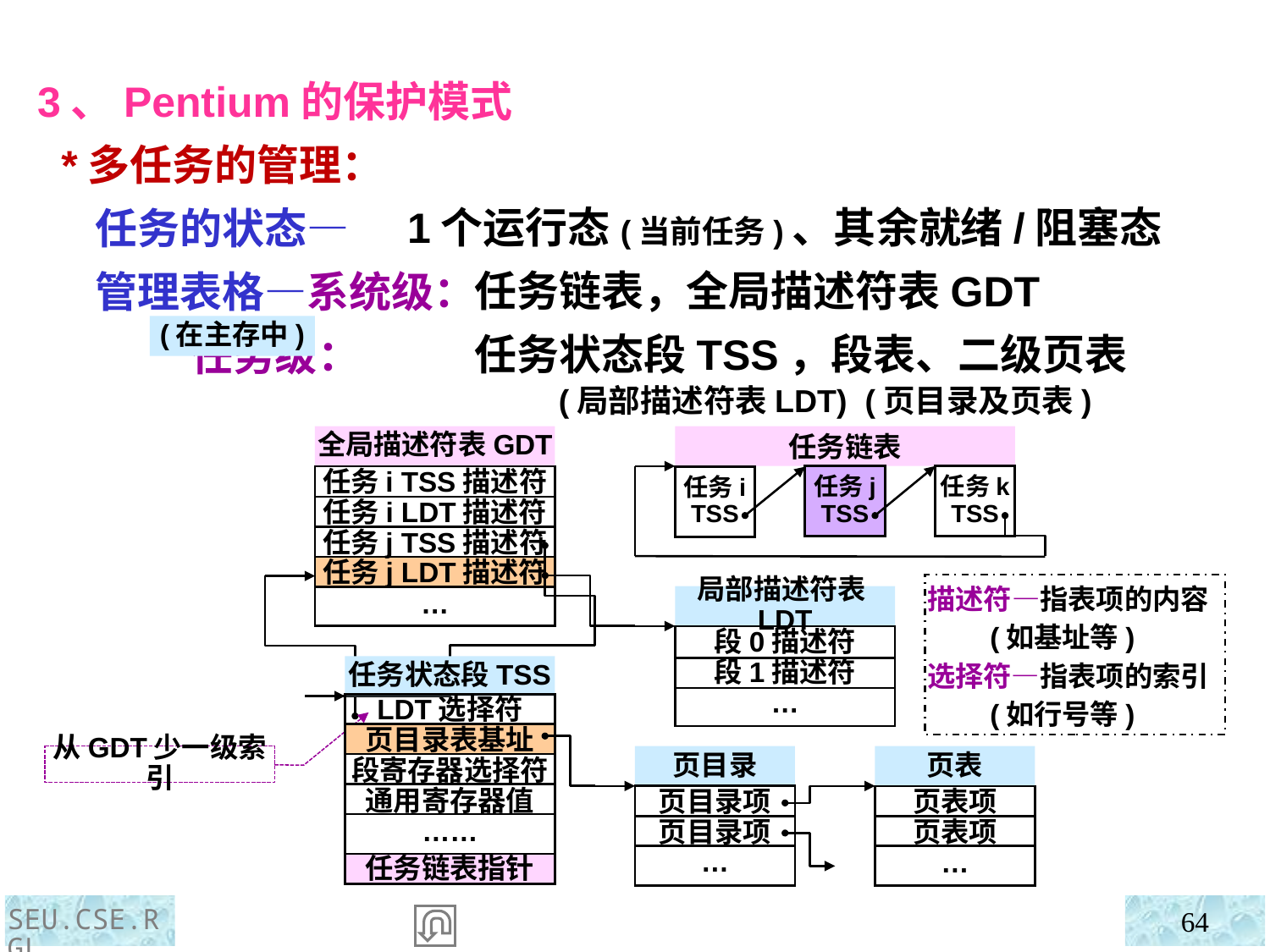

3、Pentium的保护模式
  *多任务的管理：
     任务的状态—
     管理表格—系统级：
               任务级：
1个运行态(当前任务)、其余就绪/阻塞态
      任务链表，全局描述符表GDT
      任务状态段TSS，段表、二级页表
                 (局部描述符表LDT)  (页目录及页表)
(在主存中)
全局描述符表GDT
任务链表
任务j
TSS
任务k
TSS
任务i TSS描述符
任务i LDT描述符
任务j TSS描述符
任务j LDT描述符
…
任务i
TSS

描述符—指表项的内容
        (如基址等)
选择符—指表项的索引
        (如行号等)
局部描述符表LDT
段0描述符
段1描述符
…
任务状态段TSS
LDT选择符
页目录表基址
段寄存器选择符
通用寄存器值
……
任务链表指针

页目录
页表
页目录项
页目录项
…
页表项
页表项
…
从GDT少一级索引
SEU.CSE.RGL
64